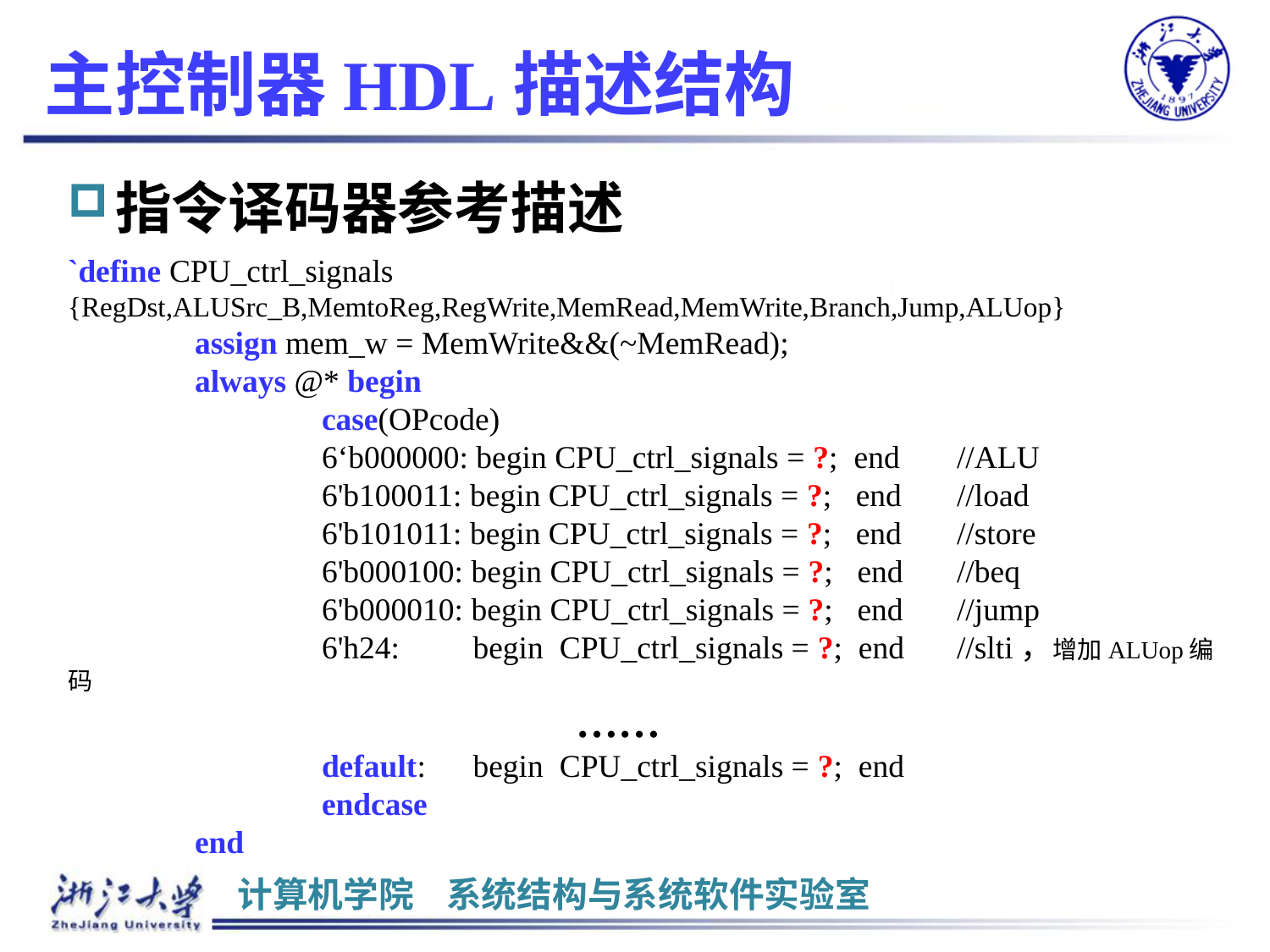

# 主控制器HDL描述结构
指令译码器参考描述
`define CPU_ctrl_signals {RegDst,ALUSrc_B,MemtoReg,RegWrite,MemRead,MemWrite,Branch,Jump,ALUop}
	assign mem_w = MemWrite&&(~MemRead);
	always @* begin
		case(OPcode)
		6‘b000000: begin CPU_ctrl_signals = ?;  end	//ALU
		6'b100011: begin CPU_ctrl_signals = ?;   end	//load
		6'b101011: begin CPU_ctrl_signals = ?;   end	//store
		6'b000100: begin CPU_ctrl_signals = ?;   end	//beq
		6'b000010: begin CPU_ctrl_signals = ?;   end 	//jump
		6'h24: 	   begin  CPU_ctrl_signals = ?;  end	//slti，增加ALUop编码
				……
		default: 	   begin  CPU_ctrl_signals = ?;  end
		endcase
	end